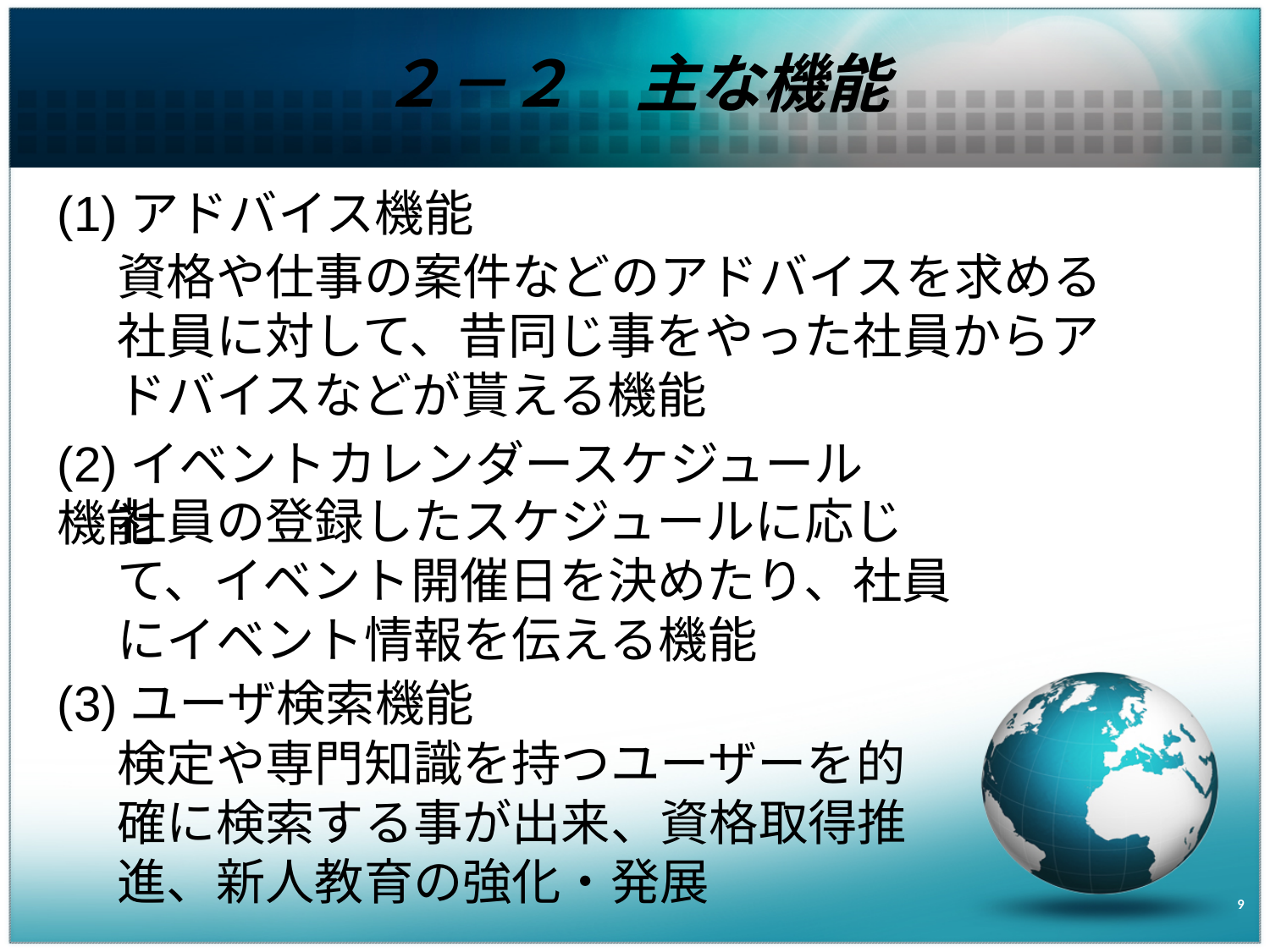

# ２－２　主な機能
(1)アドバイス機能
資格や仕事の案件などのアドバイスを求める社員に対して、昔同じ事をやった社員からアドバイスなどが貰える機能
(2)イベントカレンダースケジュール機能
社員の登録したスケジュールに応じて、イベント開催日を決めたり、社員にイベント情報を伝える機能
(3)ユーザ検索機能
検定や専門知識を持つユーザーを的確に検索する事が出来、資格取得推進、新人教育の強化・発展
9